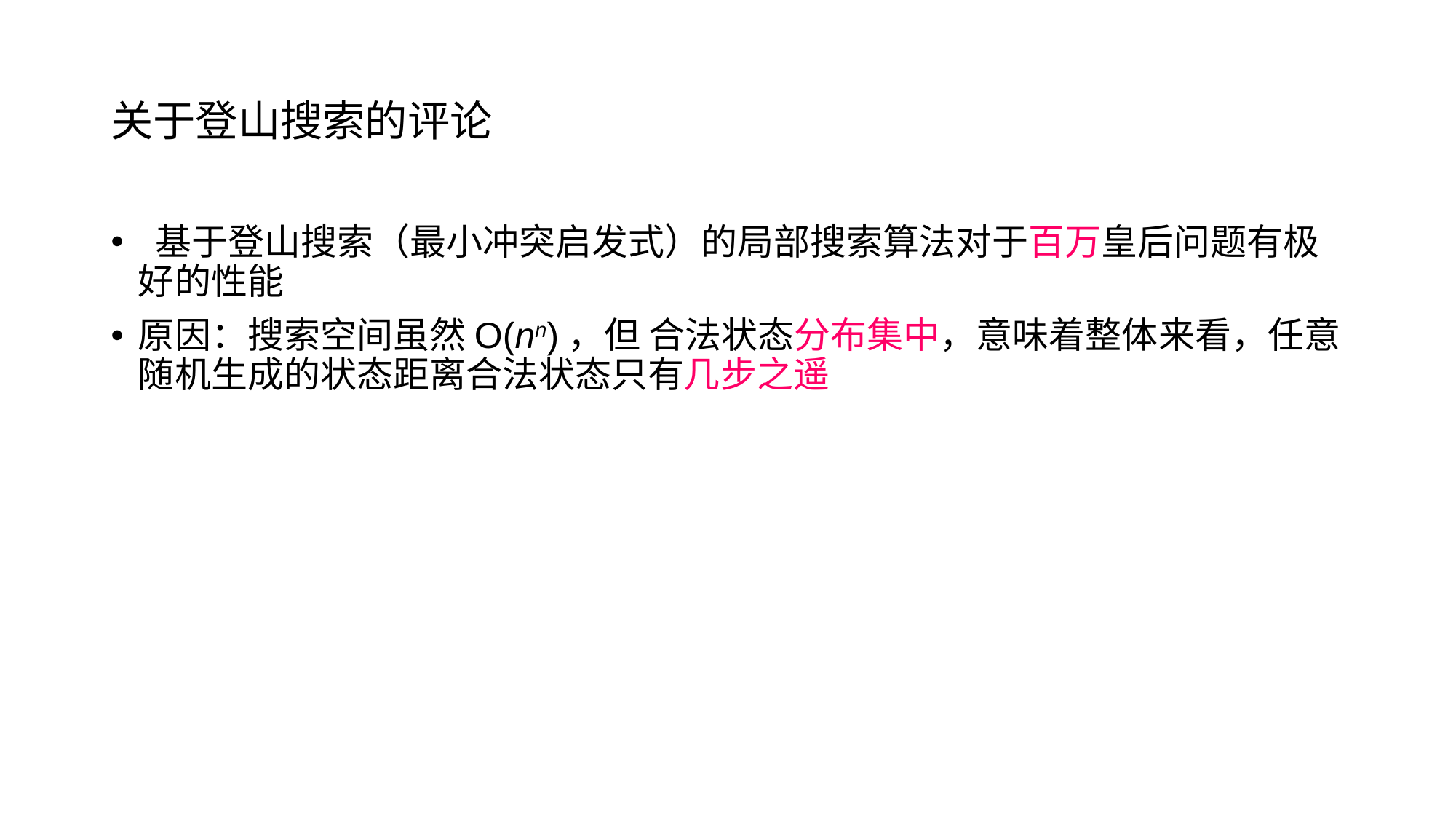

# 关于登山搜索的评论
 基于登山搜索（最小冲突启发式）的局部搜索算法对于百万皇后问题有极好的性能
原因：搜索空间虽然O(nn)，但 合法状态分布集中，意味着整体来看，任意随机生成的状态距离合法状态只有几步之遥